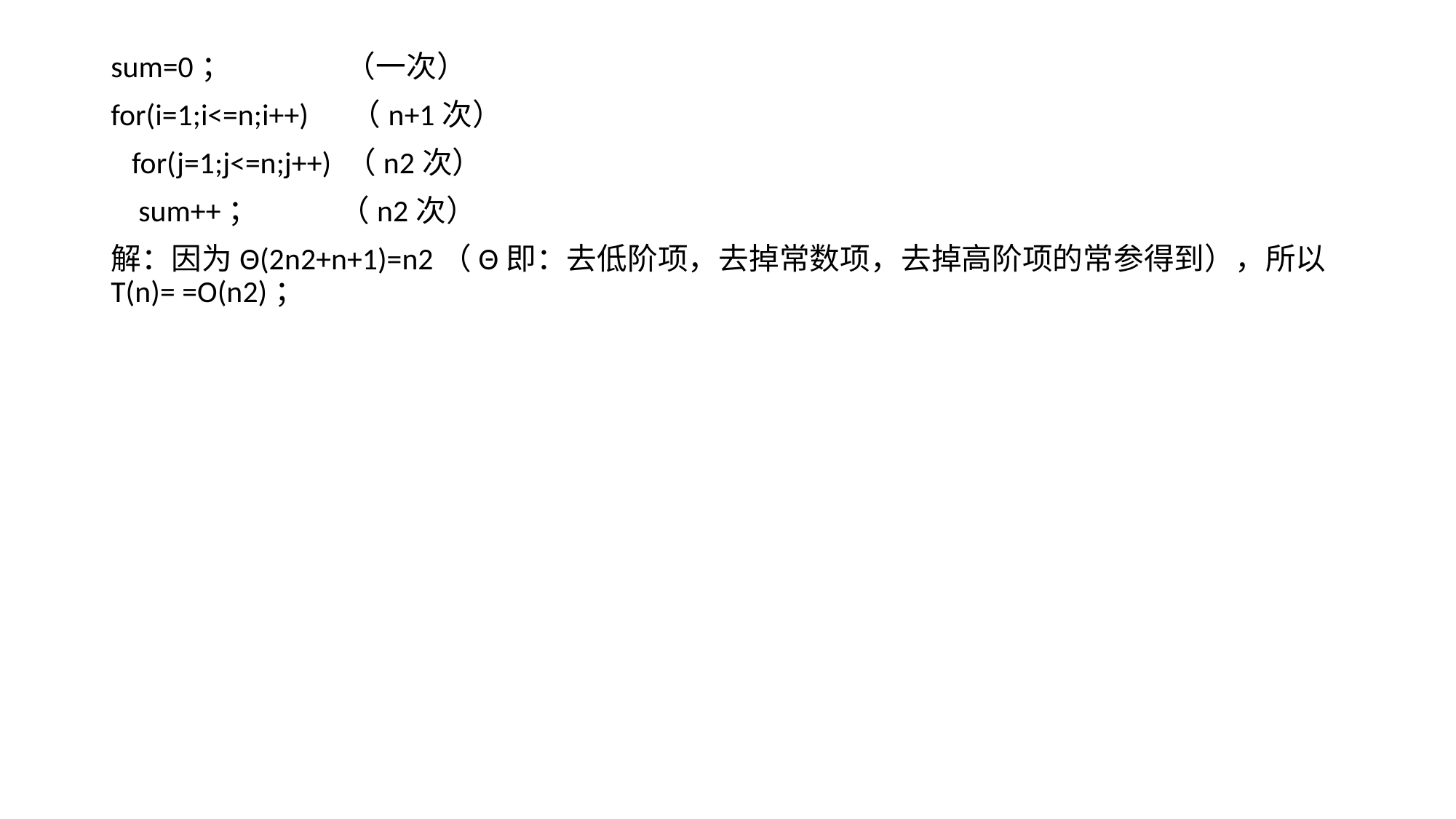

sum=0；                 （一次）
for(i=1;i<=n;i++)     （n+1次）
   for(j=1;j<=n;j++) （n2次）
    sum++；            （n2次）
解：因为Θ(2n2+n+1)=n2（Θ即：去低阶项，去掉常数项，去掉高阶项的常参得到），所以T(n)= =O(n2)；